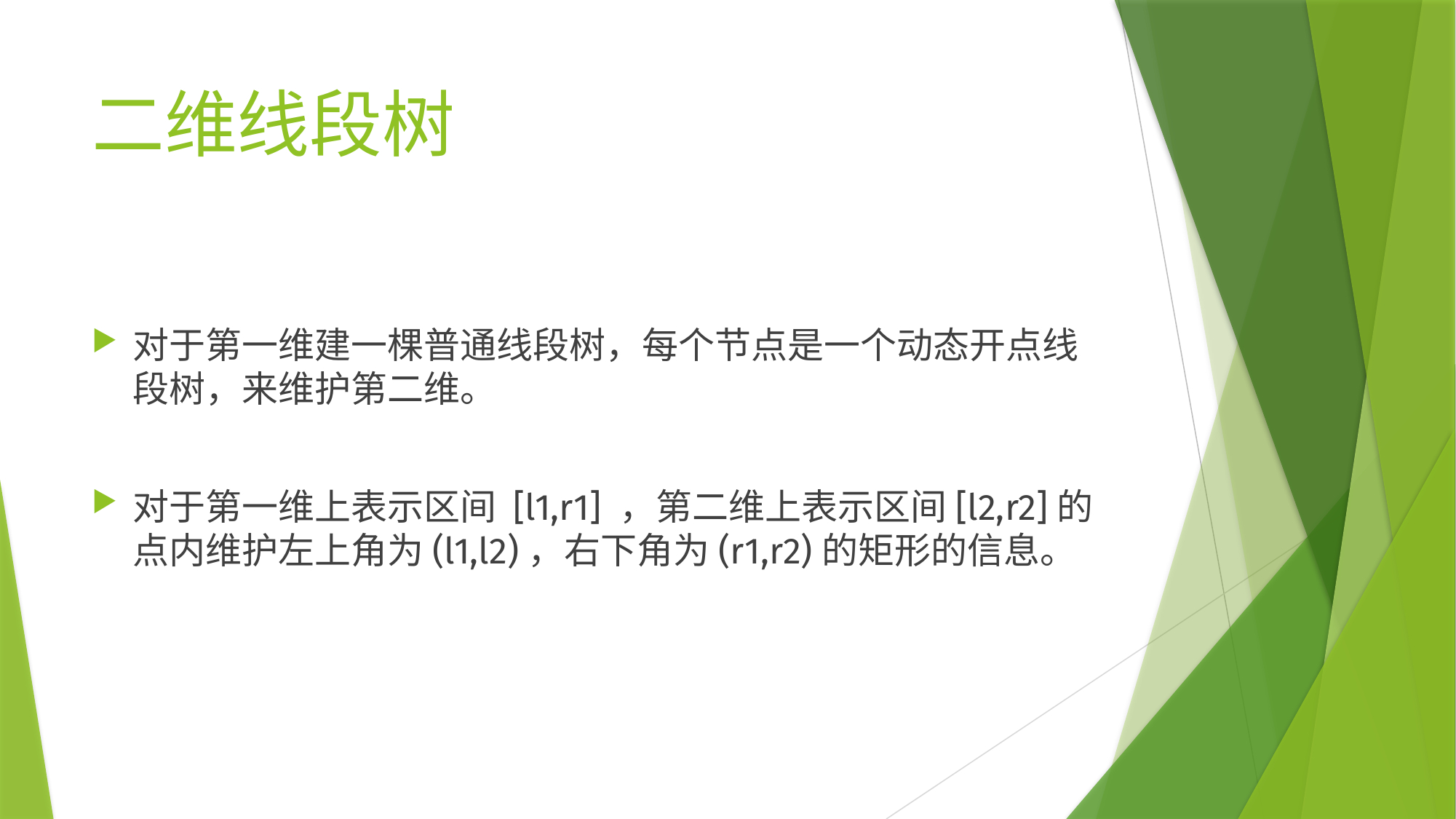

# 二维线段树

对于第一维建一棵普通线段树，每个节点是一个动态开点线段树，来维护第二维。

对于第一维上表示区间 [l1,r1] ，第二维上表示区间[l2,r2]的点内维护左上角为(l1,l2)，右下角为(r1,r2)的矩形的信息。